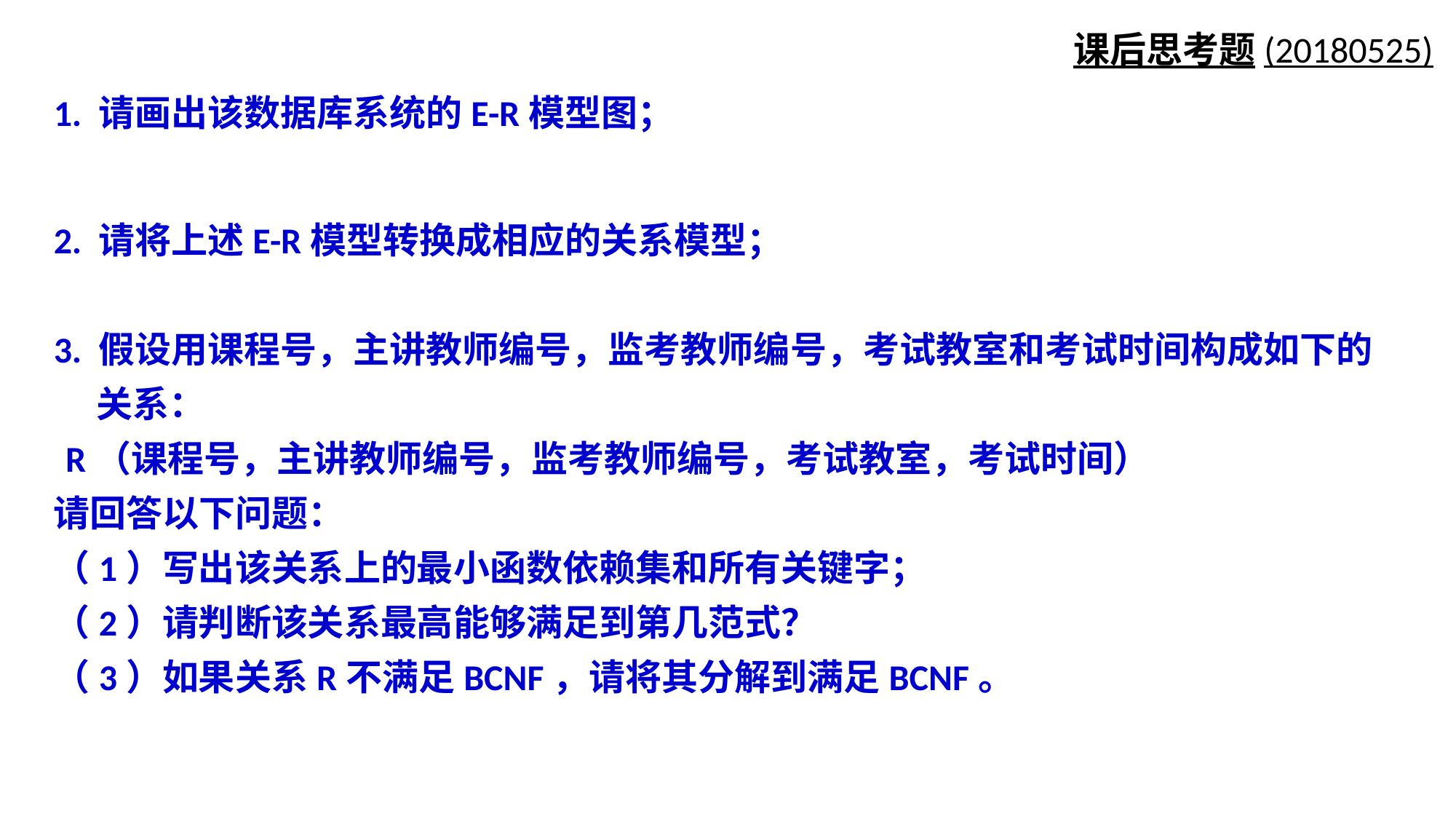

课后思考题(20180525)
1. 请画出该数据库系统的E-R模型图；

2. 请将上述E-R模型转换成相应的关系模型；

3. 假设用课程号，主讲教师编号，监考教师编号，考试教室和考试时间构成如下的关系：
R（课程号，主讲教师编号，监考教师编号，考试教室，考试时间）
请回答以下问题：
（1）写出该关系上的最小函数依赖集和所有关键字；
（2）请判断该关系最高能够满足到第几范式？
（3）如果关系R不满足BCNF，请将其分解到满足BCNF。